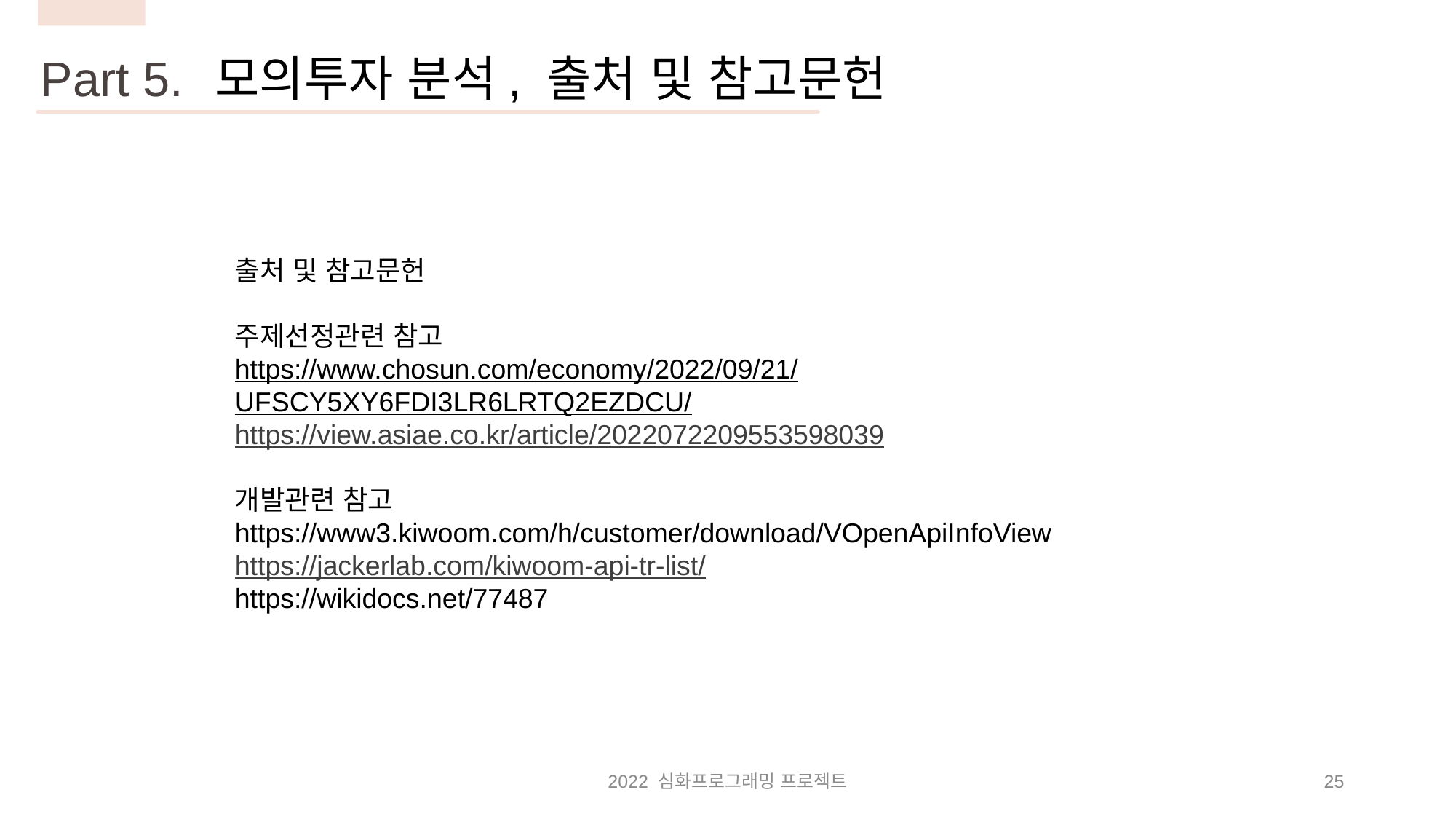

Part 5.
모의투자 분석, 출처 및 참고문헌
출처 및 참고문헌

주제선정관련 참고
https://www.chosun.com/economy/2022/09/21/UFSCY5XY6FDI3LR6LRTQ2EZDCU/
https://view.asiae.co.kr/article/2022072209553598039

개발관련 참고
https://www3.kiwoom.com/h/customer/download/VOpenApiInfoView
https://jackerlab.com/kiwoom-api-tr-list/
https://wikidocs.net/77487

2022 심화프로그래밍 프로젝트
25